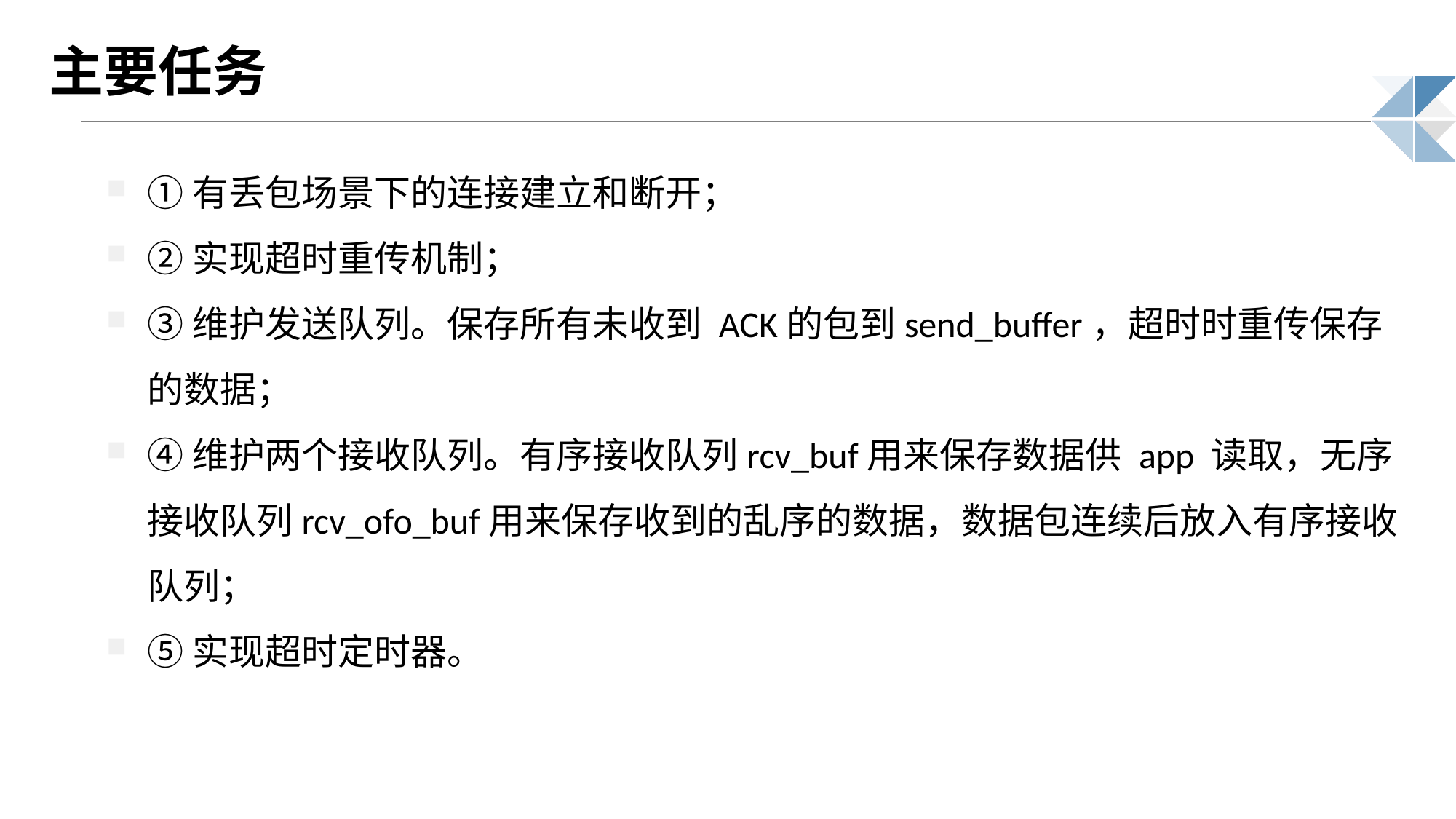

主要任务
①有丢包场景下的连接建立和断开；
②实现超时重传机制；
③维护发送队列。保存所有未收到 ACK的包到send_buffer，超时时重传保存的数据；
④维护两个接收队列。有序接收队列rcv_buf⽤来保存数据供 app 读取，⽆序接收队列rcv_ofo_buf⽤来保存收到的乱序的数据，数据包连续后放⼊有序接收队列；
⑤实现超时定时器。